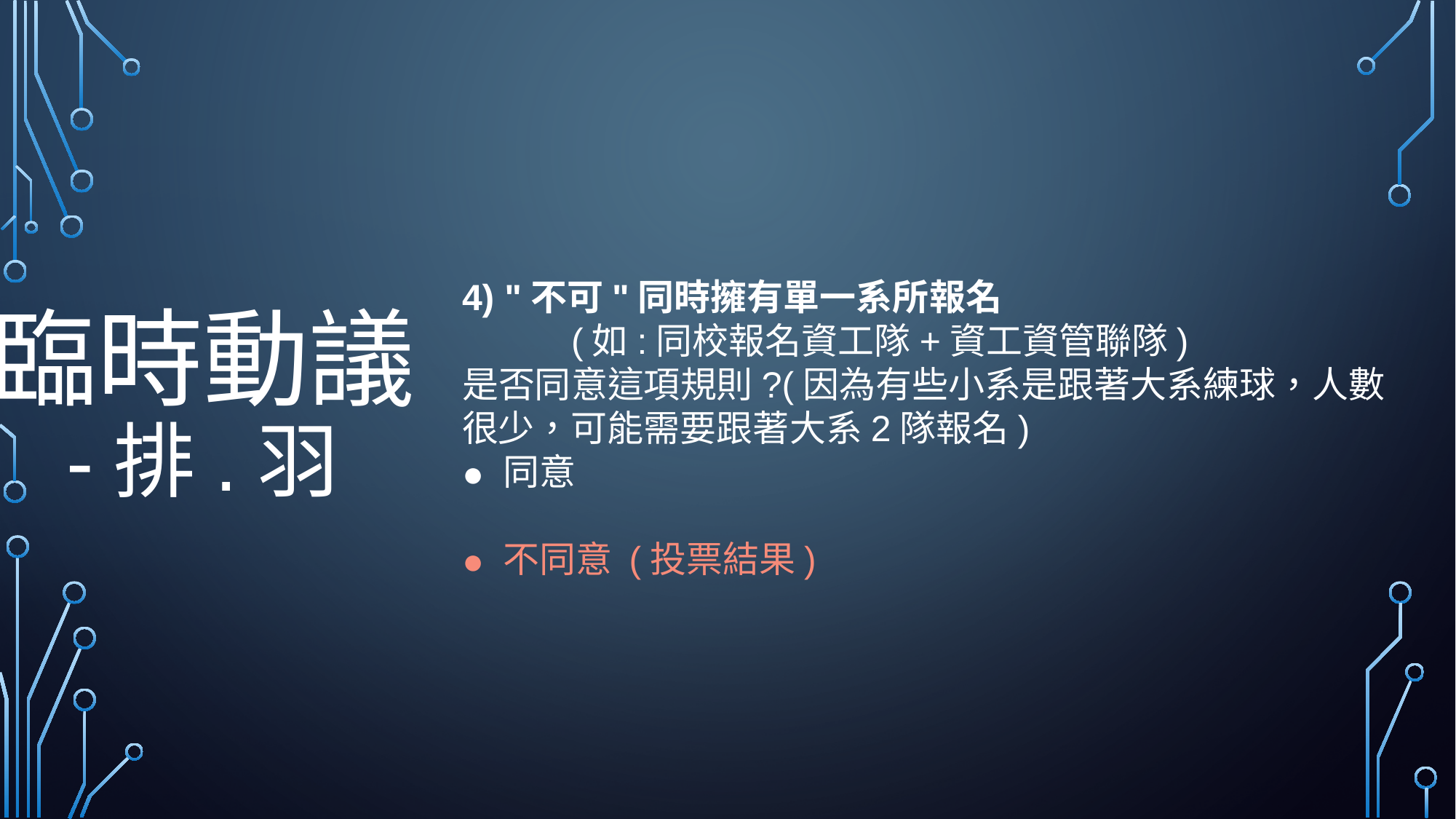

臨時動議
-排.羽
4) "不可"同時擁有單一系所報名
	(如:同校報名資工隊+資工資管聯隊)
是否同意這項規則?(因為有些小系是跟著大系練球，人數很少，可能需要跟著大系2隊報名)
同意

不同意 (投票結果)